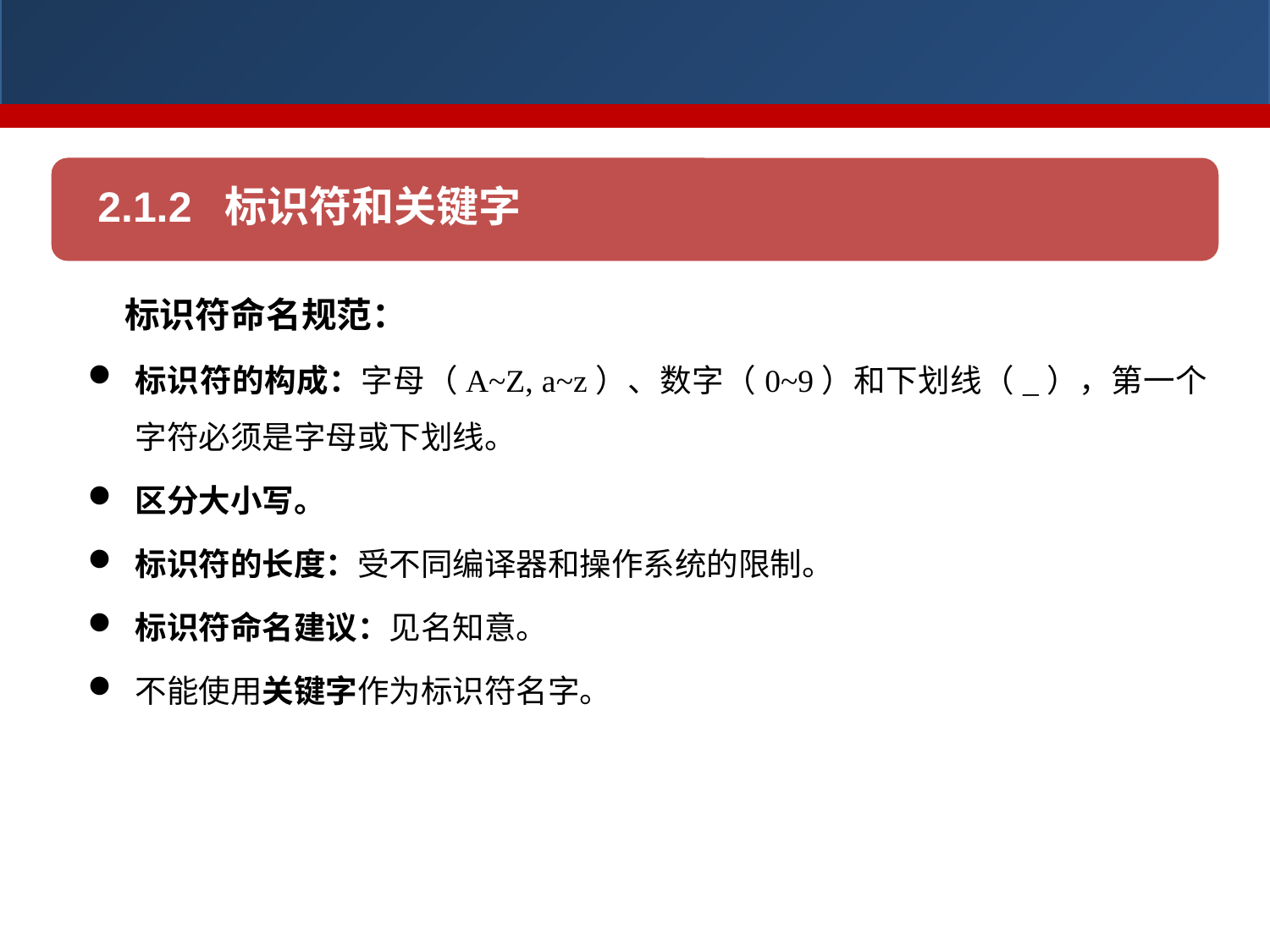

2.1.2	标识符和关键字
标识符命名规范：
标识符的构成：字母（A~Z, a~z）、数字（0~9）和下划线（_），第一个字符必须是字母或下划线。
区分大小写。
标识符的长度：受不同编译器和操作系统的限制。
标识符命名建议：见名知意。
不能使用关键字作为标识符名字。